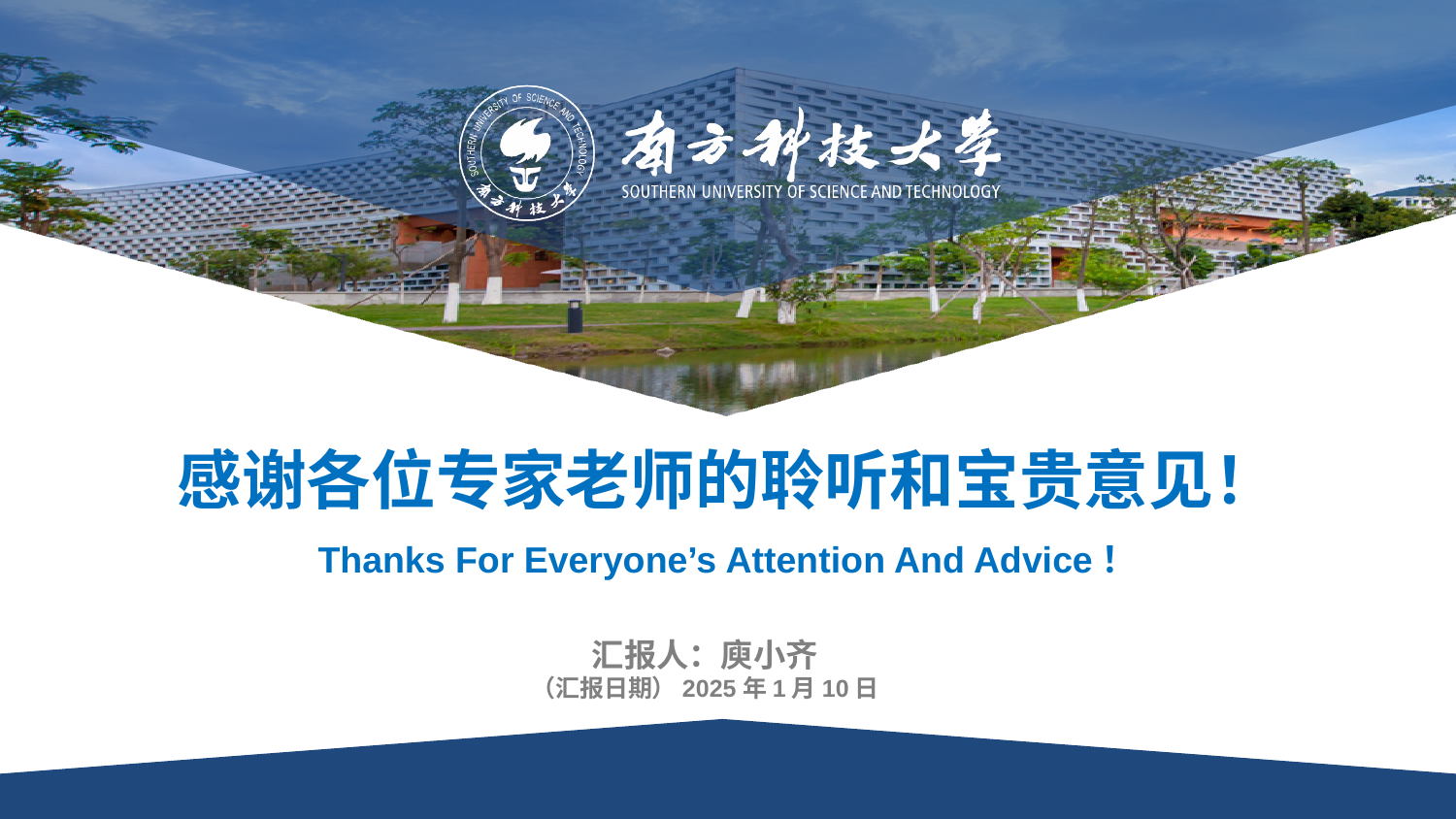

# 感谢各位专家老师的聆听和宝贵意见！
Thanks For Everyone’s Attention And Advice！
汇报人：庾小齐
（汇报日期）2025年1月10日